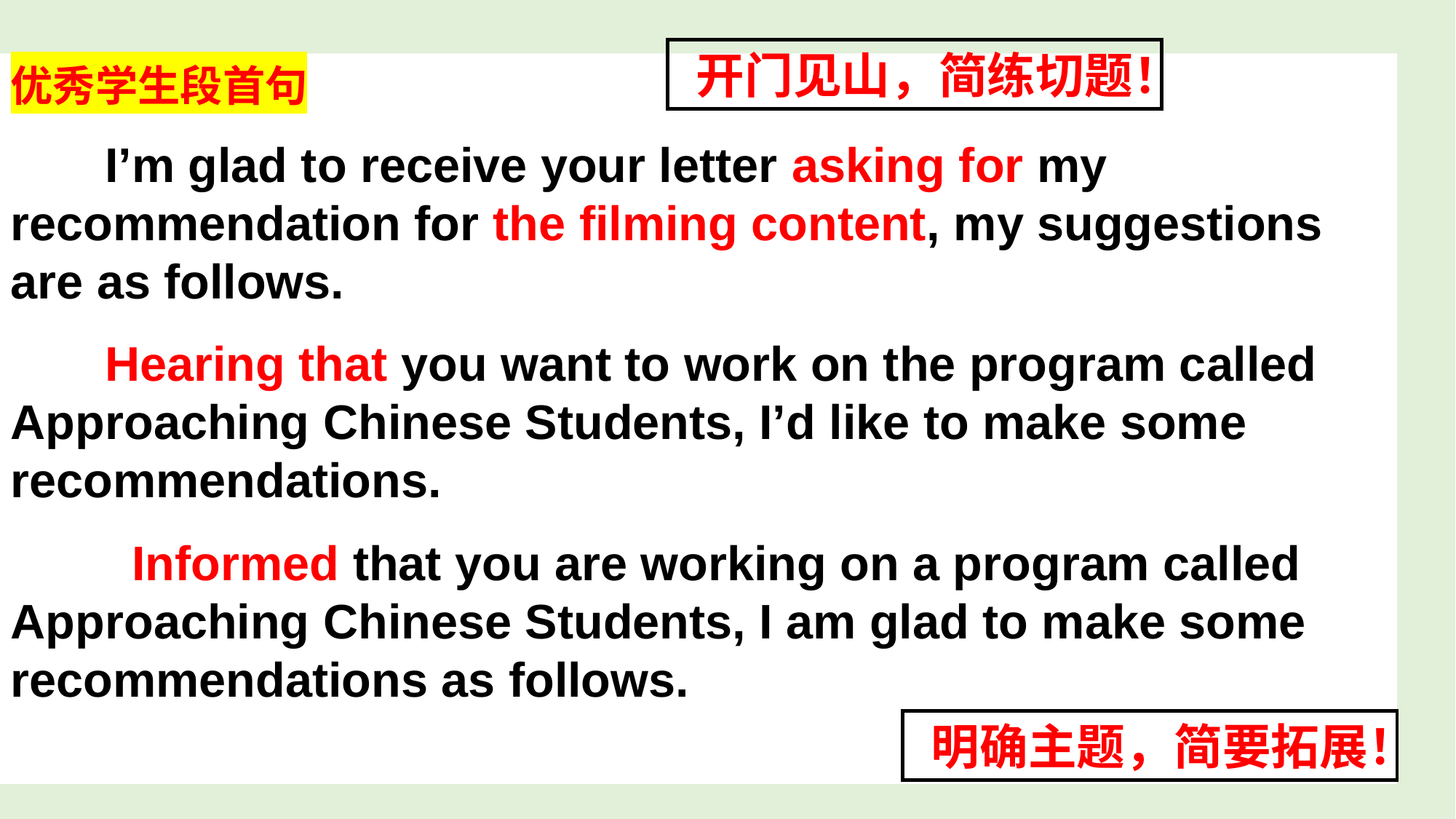

开门见山，简练切题！
优秀学生段首句
       I’m glad to receive your letter asking for my recommendation for the filming content, my suggestions are as follows.
       Hearing that you want to work on the program called Approaching Chinese Students, I’d like to make some recommendations.
         Informed that you are working on a program called Approaching Chinese Students, I am glad to make some recommendations as follows.

明确主题，简要拓展！